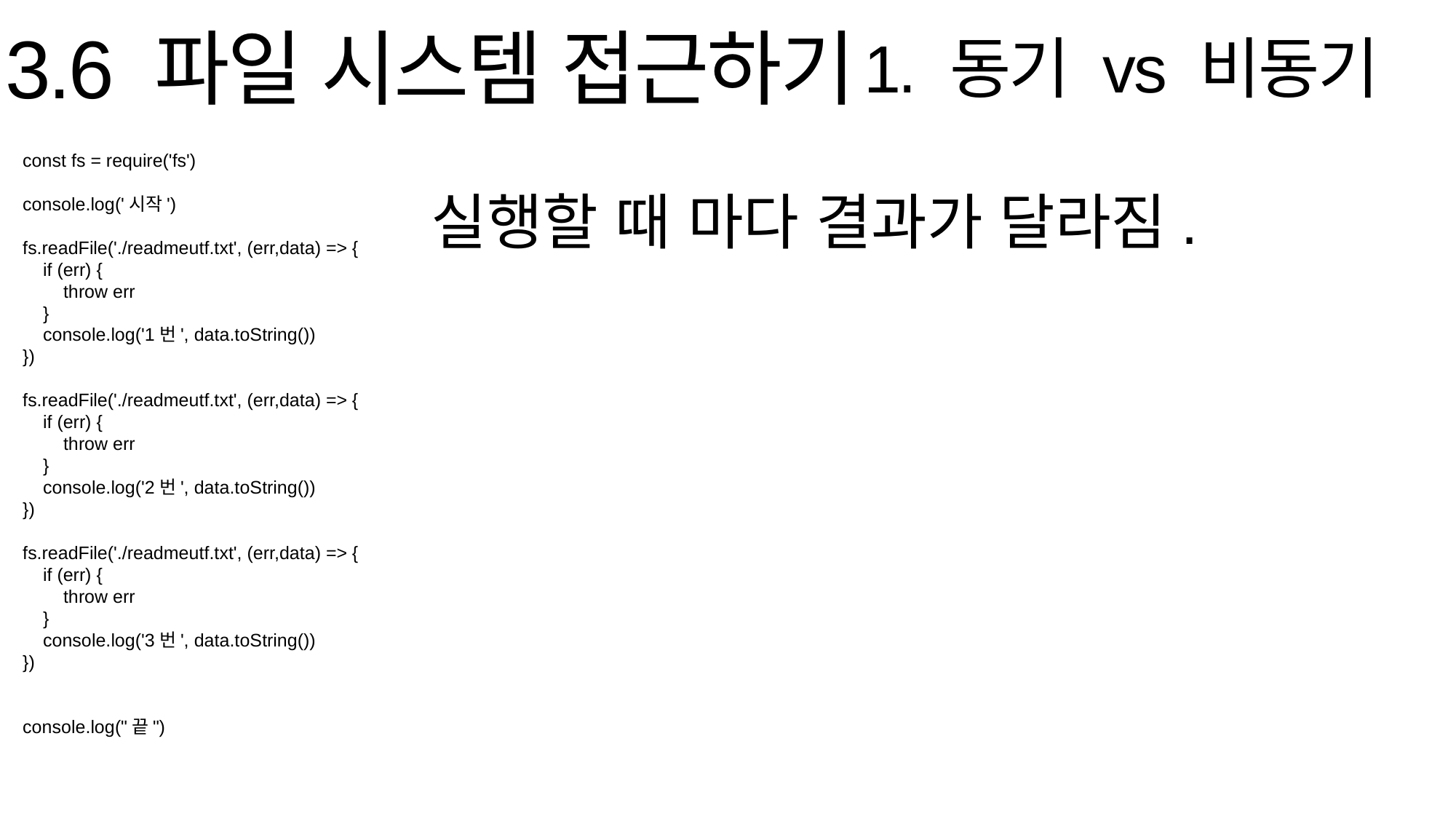

3.6 파일 시스템 접근하기
1. 동기 vs 비동기
const fs = require('fs')

console.log('시작')

fs.readFile('./readmeutf.txt', (err,data) => {
    if (err) {
        throw err
    }
    console.log('1번', data.toString())
})

fs.readFile('./readmeutf.txt', (err,data) => {
    if (err) {
        throw err
    }
    console.log('2번', data.toString())
})

fs.readFile('./readmeutf.txt', (err,data) => {
    if (err) {
        throw err
    }
    console.log('3번', data.toString())
})

console.log("끝")
실행할 때 마다 결과가 달라짐.